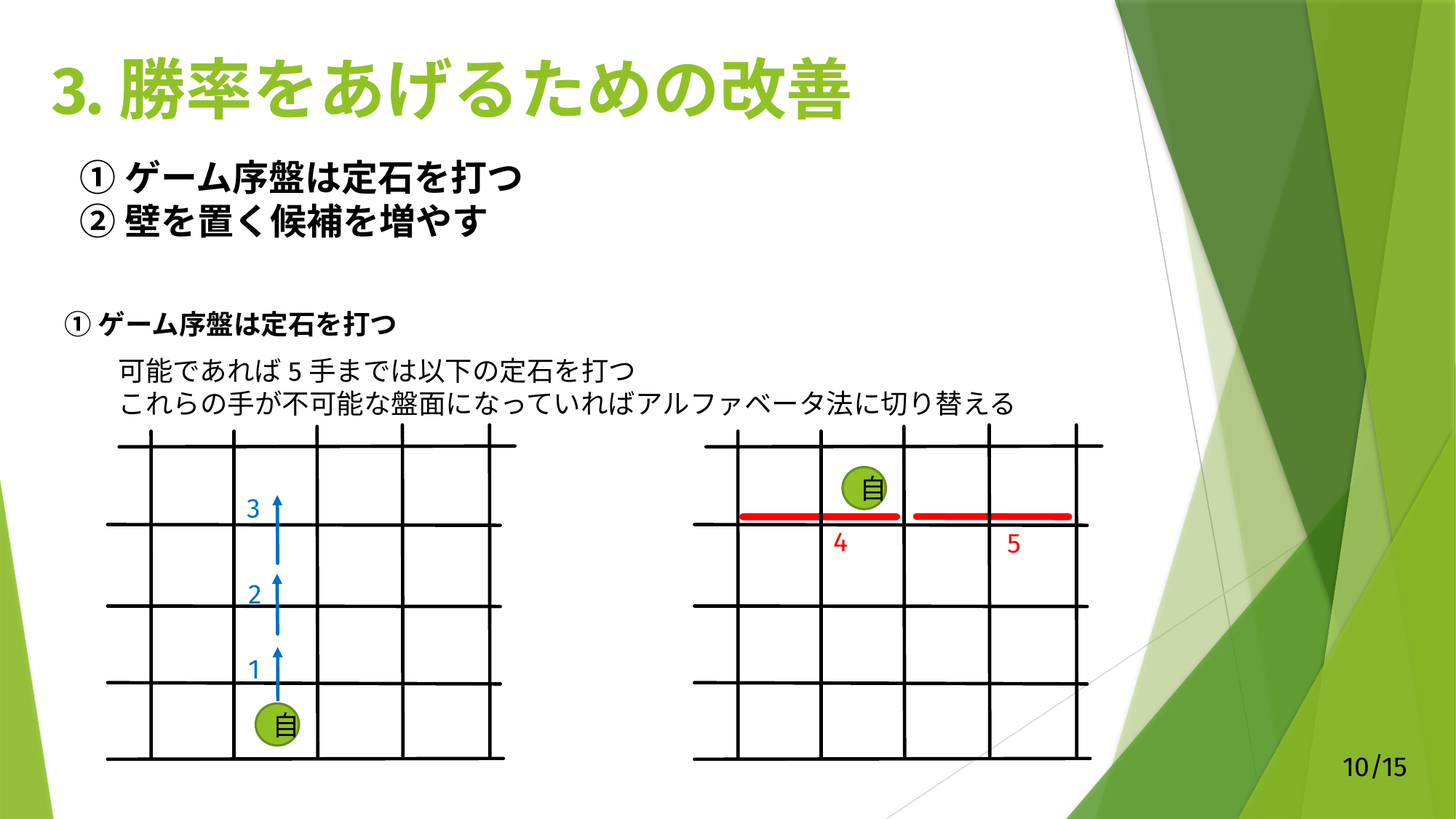

3.勝率をあげるための改善
①ゲーム序盤は定石を打つ
②壁を置く候補を増やす
①ゲーム序盤は定石を打つ
可能であれば5手までは以下の定石を打つ
これらの手が不可能な盤面になっていればアルファベータ法に切り替える
自
3
4
5
2
1
自
10/15